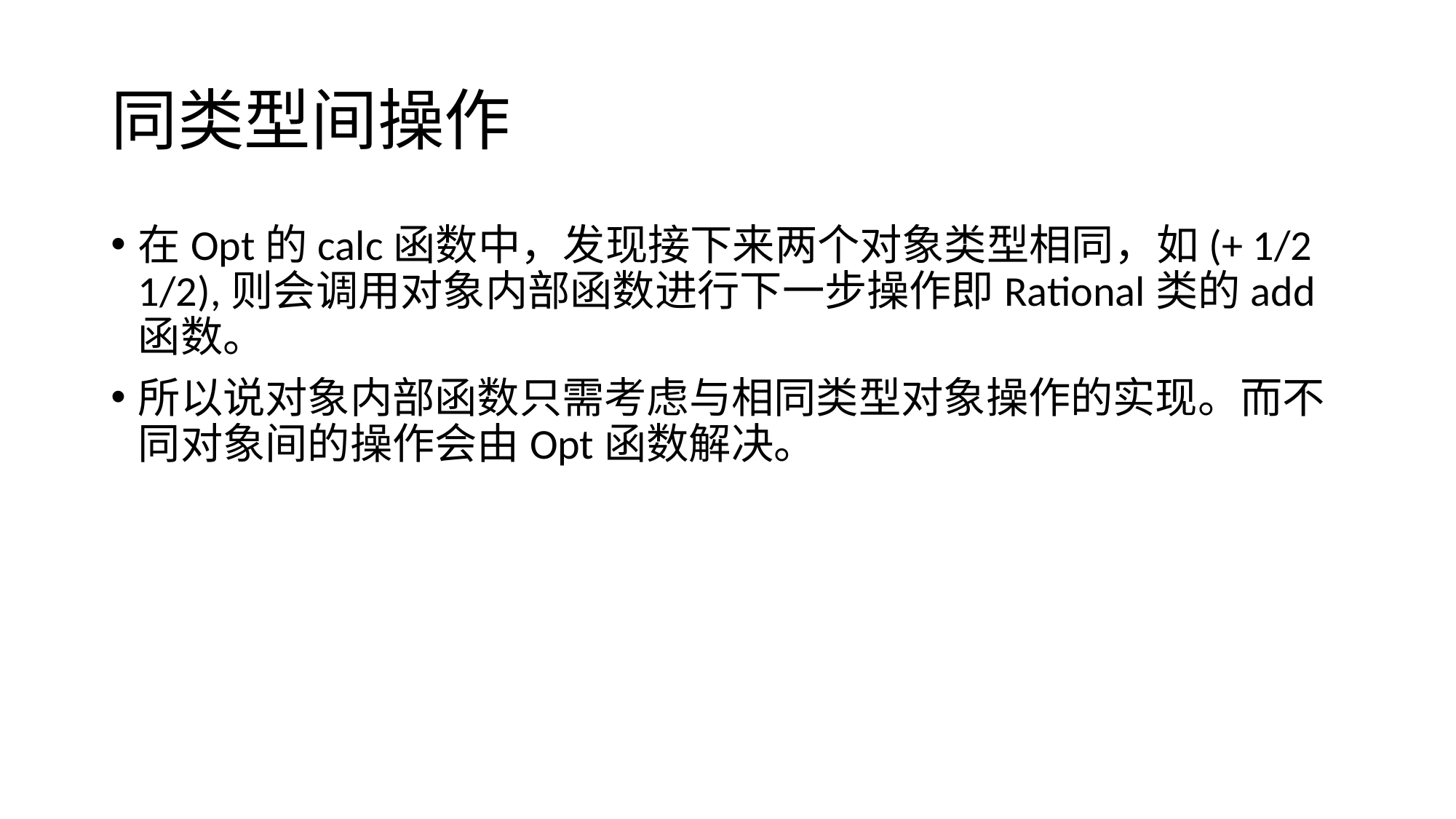

# 同类型间操作
在Opt的calc函数中，发现接下来两个对象类型相同，如(+ 1/2  1/2),则会调用对象内部函数进行下一步操作即Rational类的add函数。
所以说对象内部函数只需考虑与相同类型对象操作的实现。而不同对象间的操作会由Opt函数解决。